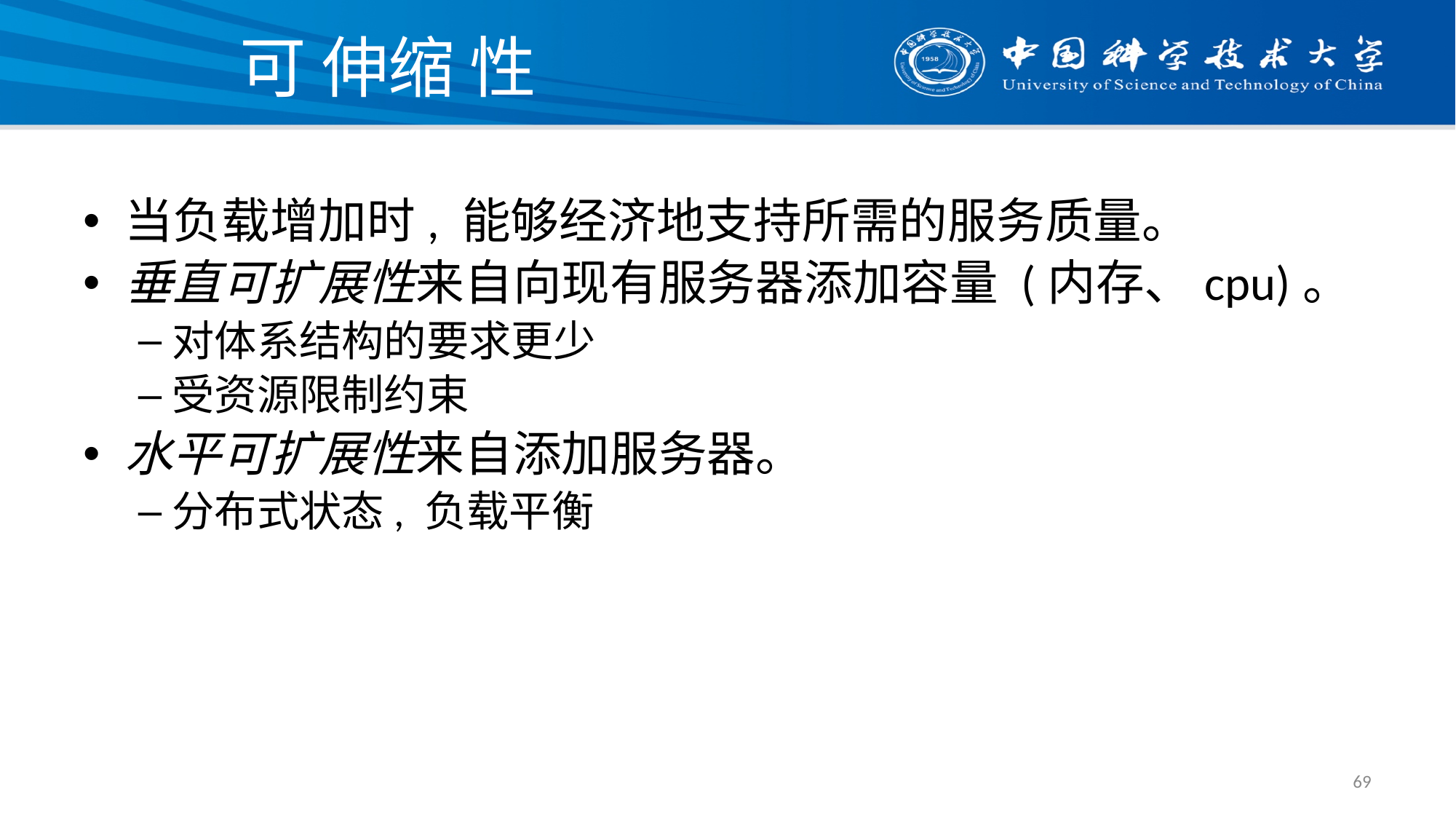

# 可 伸缩 性
当负载增加时, 能够经济地支持所需的服务质量。
垂直可扩展性来自向现有服务器添加容量 (内存、cpu)。
对体系结构的要求更少
受资源限制约束
水平可扩展性来自添加服务器。
分布式状态, 负载平衡
69